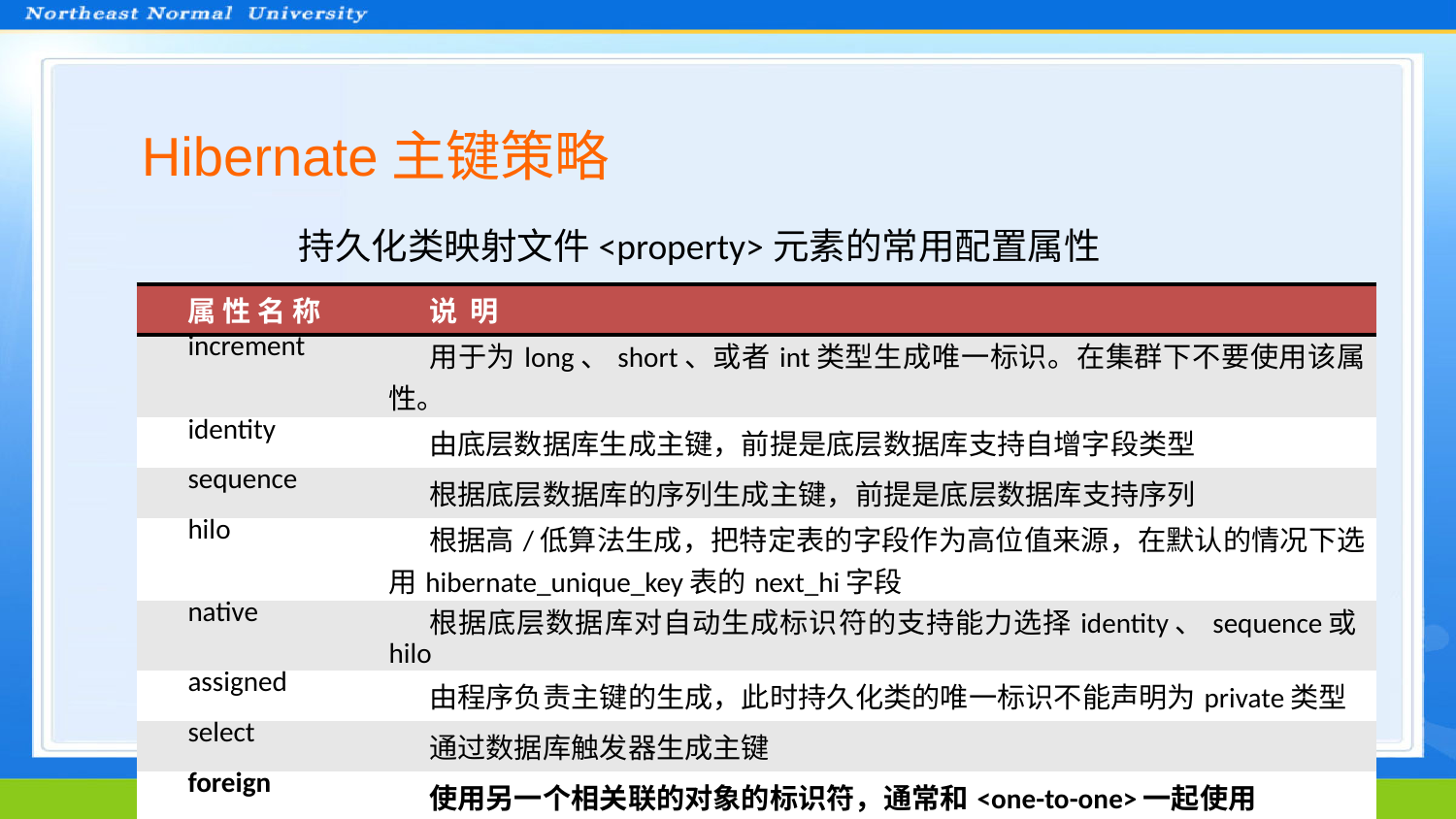

Hibernate主键策略
持久化类映射文件<property>元素的常用配置属性
| 属 性 名 称 | 说 明 |
| --- | --- |
| increment | 用于为long、short、或者int类型生成唯一标识。在集群下不要使用该属性。 |
| identity | 由底层数据库生成主键，前提是底层数据库支持自增字段类型 |
| sequence | 根据底层数据库的序列生成主键，前提是底层数据库支持序列 |
| hilo | 根据高/低算法生成，把特定表的字段作为高位值来源，在默认的情况下选用hibernate\_unique\_key表的next\_hi字段 |
| native | 根据底层数据库对自动生成标识符的支持能力选择identity、sequence或hilo |
| assigned | 由程序负责主键的生成，此时持久化类的唯一标识不能声明为private类型 |
| select | 通过数据库触发器生成主键 |
| foreign | 使用另一个相关联的对象的标识符，通常和<one-to-one>一起使用 |